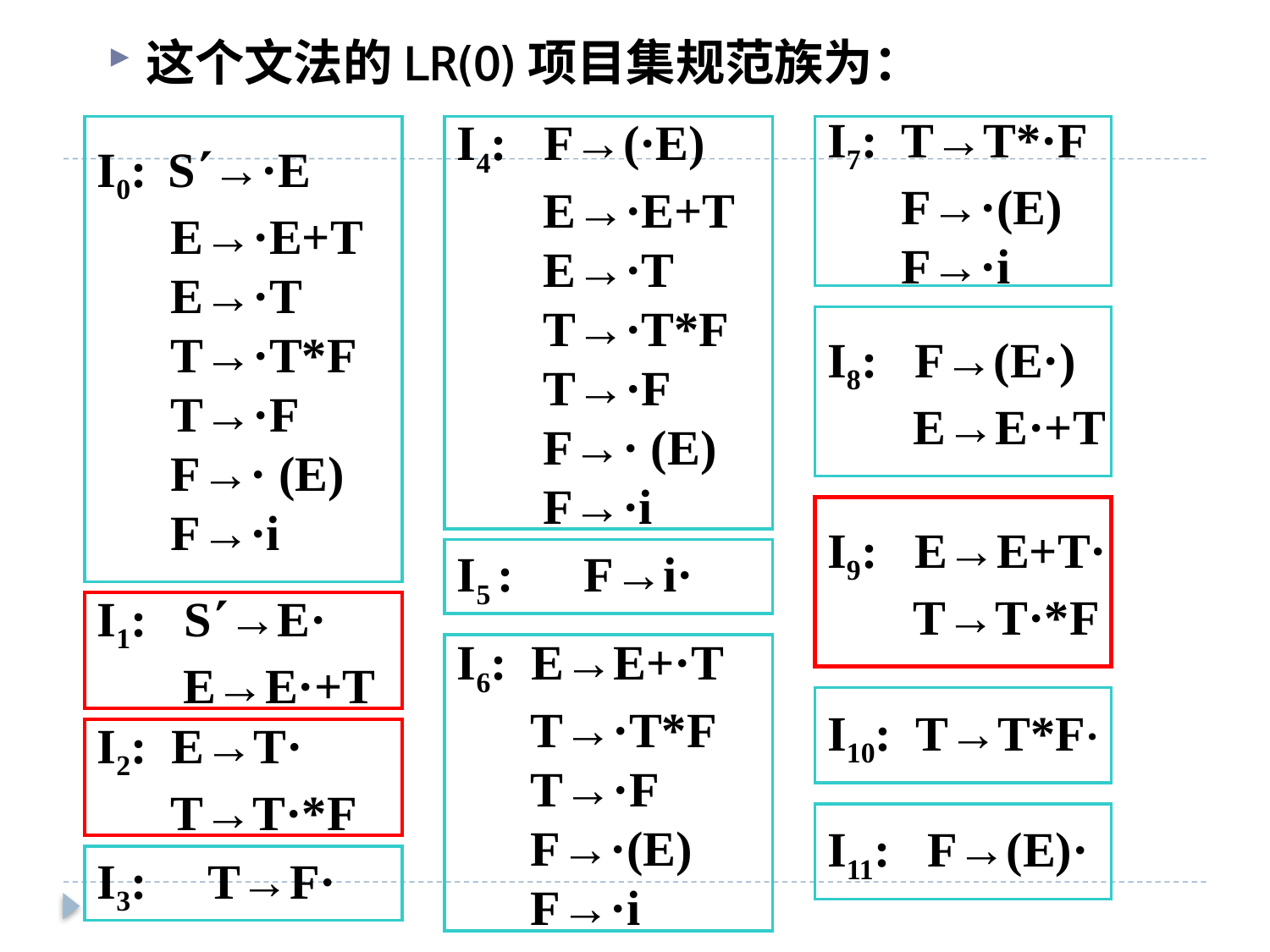

这个文法的LR(0)项目集规范族为：
I0:  S′→·E
      E→·E+T
      E→·T
      T→·T*F
      T→·F
      F→· (E)
      F→·i
I4:   F→(·E)
       E→·E+T
       E→·T
       T→·T*F
       T→·F
       F→· (E)
       F→·i
I7:  T→T*·F
      F→·(E)
      F→·i
I8:   F→(E·)
       E→E·+T
I9:   E→E+T·
       T→T·*F
I5 :	F→i·
I1:   S′→E·
       E→E·+T
I6:  E→E+·T
      T→·T*F
      T→·F
      F→·(E)
      F→·i
I10:  T→T*F·
I2:  E→T·
      T→T·*F
I11:   F→(E)·
I3:     T→F·